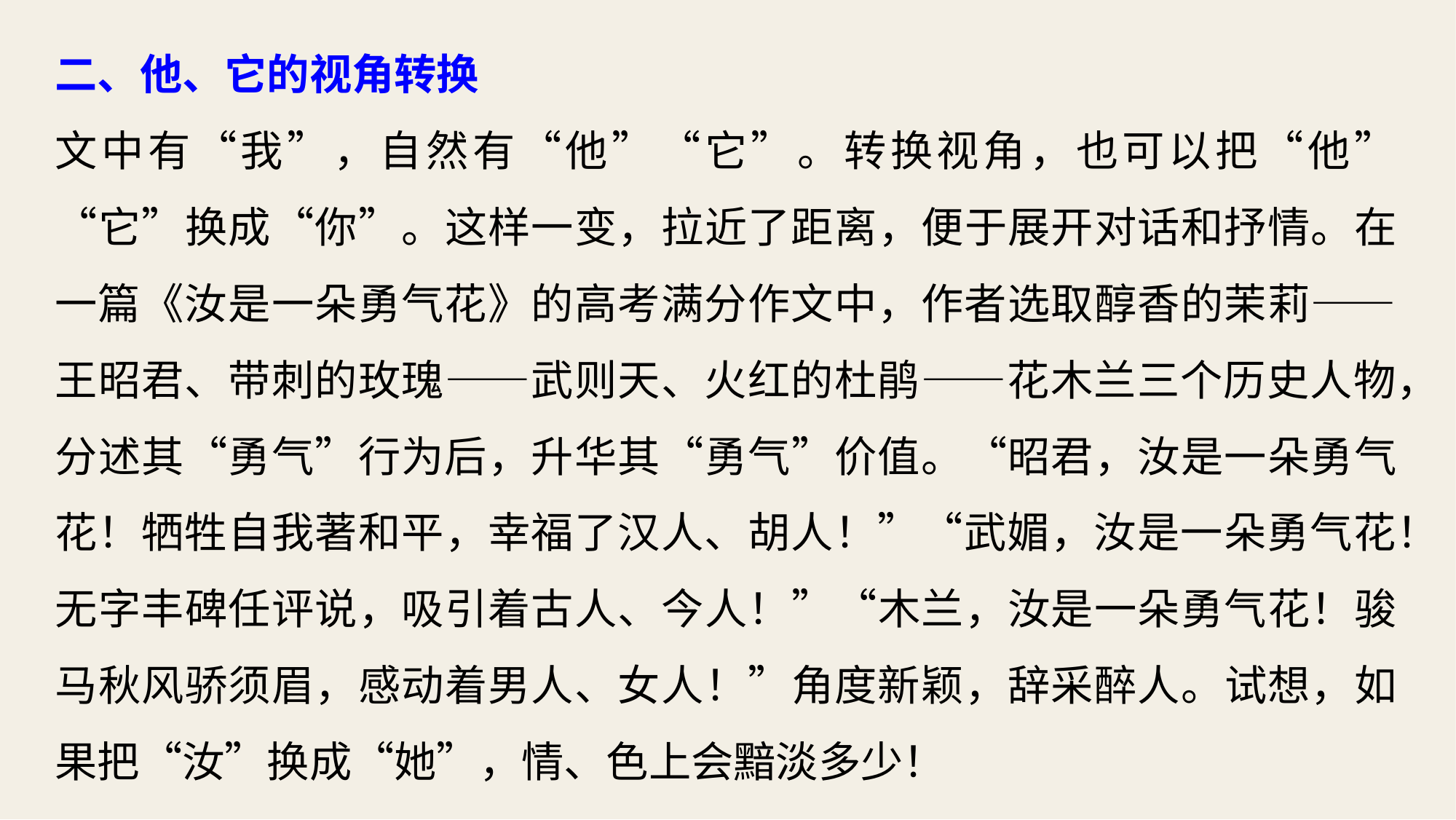

二、他、它的视角转换
文中有“我”，自然有“他”“它”。转换视角，也可以把“他”“它”换成“你”。这样一变，拉近了距离，便于展开对话和抒情。在一篇《汝是一朵勇气花》的高考满分作文中，作者选取醇香的茉莉——王昭君、带刺的玫瑰——武则天、火红的杜鹃——花木兰三个历史人物，分述其“勇气”行为后，升华其“勇气”价值。“昭君，汝是一朵勇气花！牺牲自我著和平，幸福了汉人、胡人！”“武媚，汝是一朵勇气花！无字丰碑任评说，吸引着古人、今人！”“木兰，汝是一朵勇气花！骏马秋风骄须眉，感动着男人、女人！”角度新颖，辞采醉人。试想，如果把“汝”换成“她”，情、色上会黯淡多少！